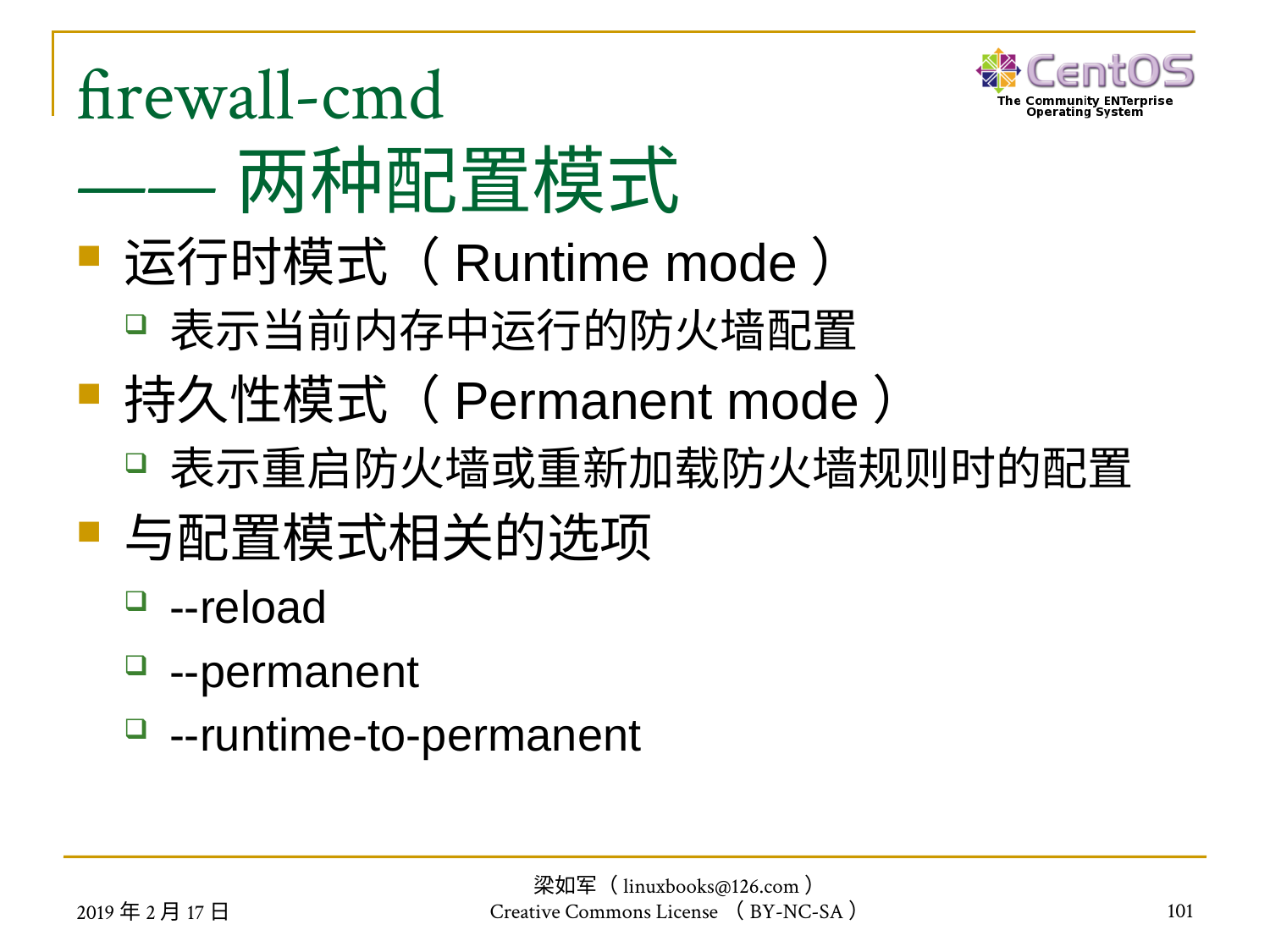

# firewall-cmd ——两种配置模式
运行时模式（Runtime mode）
表示当前内存中运行的防火墙配置
持久性模式（Permanent mode）
表示重启防火墙或重新加载防火墙规则时的配置
与配置模式相关的选项
--reload
--permanent
--runtime-to-permanent
梁如军（linuxbooks@126.com）
Creative Commons License（BY-NC-SA）
2019年2月17日
101